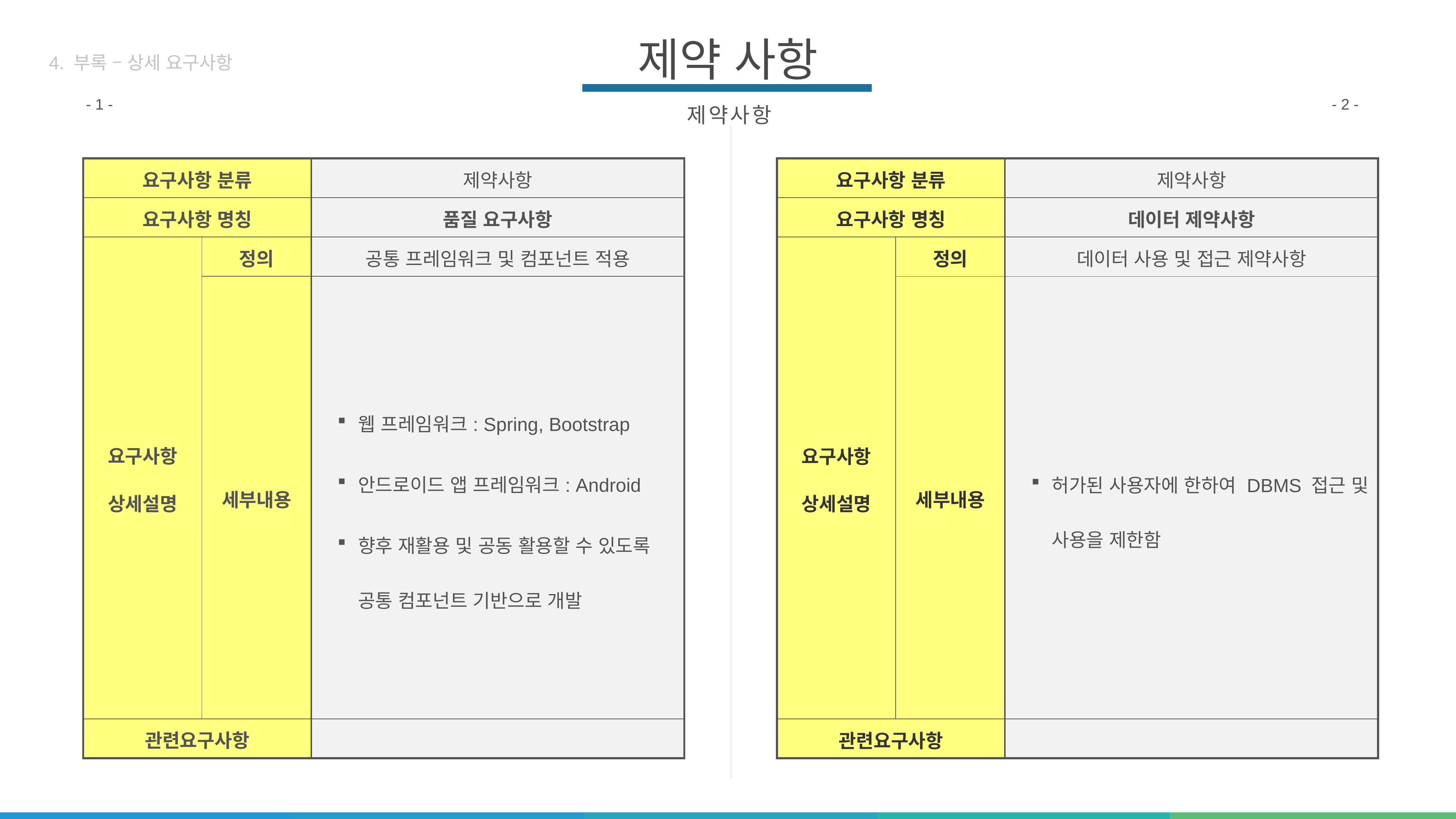

제약 사항
4. 부록 – 상세 요구사항

제약사항
- 1 -
- 2 -
| 요구사항 분류 |  | 제약사항 |
| --- | --- | --- |
| 요구사항 명칭 |  | 데이터 제약사항 |
| 요구사항 상세설명 | 정의 | 데이터 사용 및 접근 제약사항 |
|  | 세부내용 | 허가된 사용자에 한하여 DBMS 접근 및 사용을 제한함 |
| 관련요구사항 |  |  |
| 요구사항 분류 |  | 제약사항 |
| --- | --- | --- |
| 요구사항 명칭 |  | 품질 요구사항 |
| 요구사항 상세설명 | 정의 | 공통 프레임워크 및 컴포넌트 적용 |
|  | 세부내용 | 웹 프레임워크: Spring, Bootstrap 안드로이드 앱 프레임워크: Android 향후 재활용 및 공동 활용할 수 있도록 공통 컴포넌트 기반으로 개발 |
| 관련요구사항 |  |  |